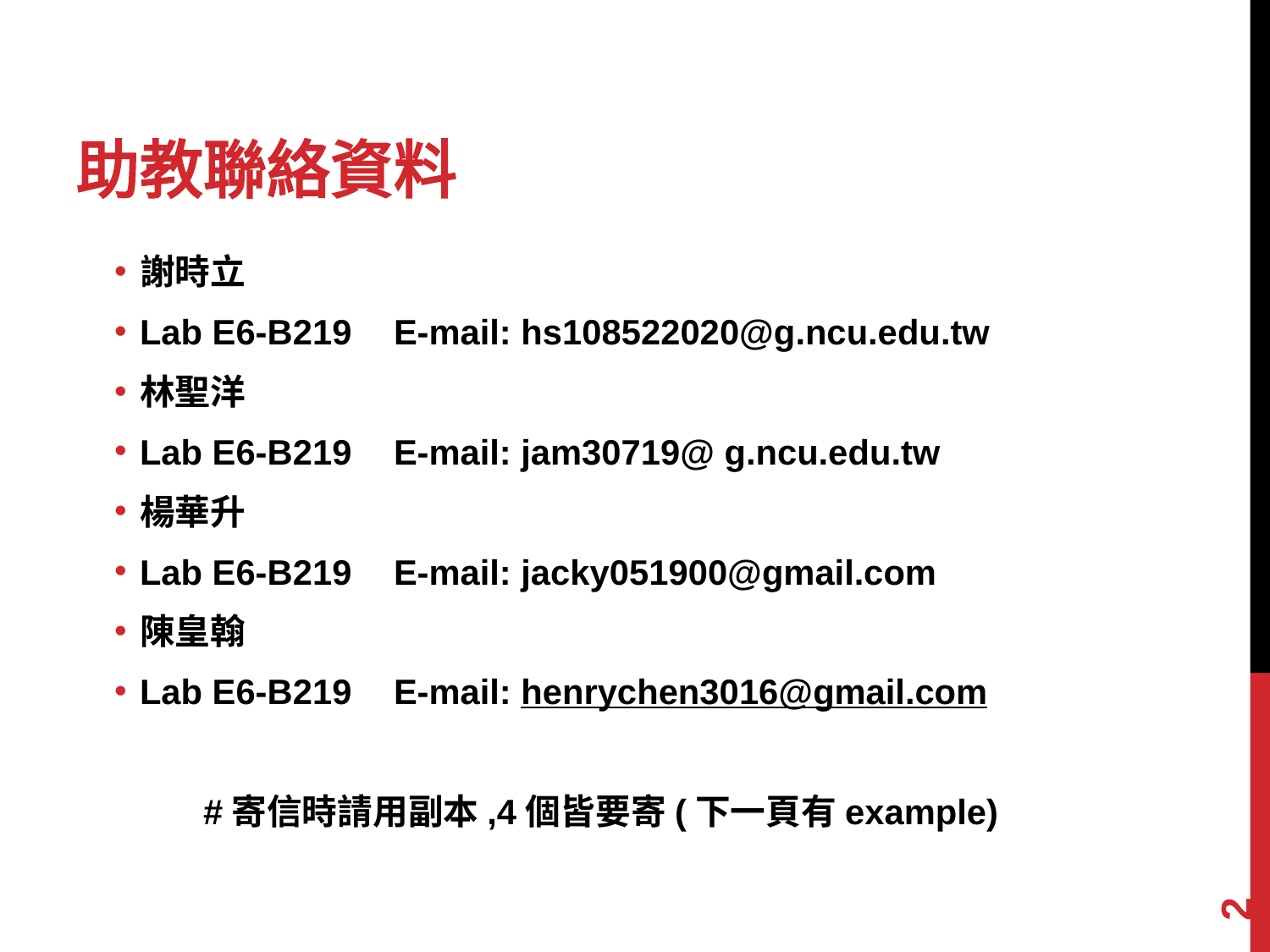

# 助教聯絡資料
謝時立
Lab E6-B219	E-mail: hs108522020@g.ncu.edu.tw
林聖洋
Lab E6-B219	E-mail: jam30719@ g.ncu.edu.tw
楊華升
Lab E6-B219	E-mail: jacky051900@gmail.com
陳皇翰
Lab E6-B219	E-mail: henrychen3016@gmail.com

	#寄信時請用副本,4個皆要寄(下一頁有example)

2